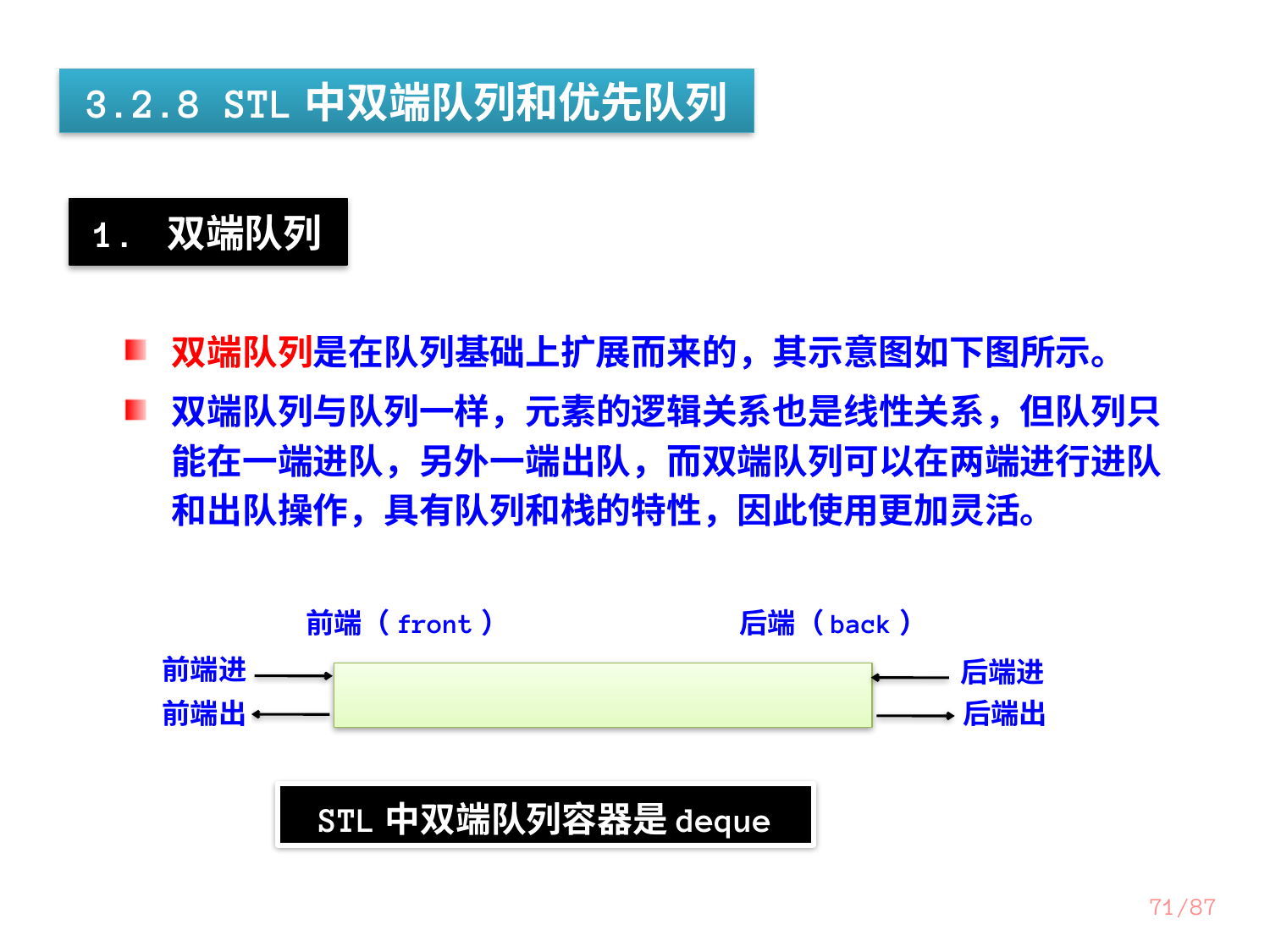

3.2.8 STL中双端队列和优先队列
1. 双端队列
双端队列是在队列基础上扩展而来的，其示意图如下图所示。
双端队列与队列一样，元素的逻辑关系也是线性关系，但队列只能在一端进队，另外一端出队，而双端队列可以在两端进行进队和出队操作，具有队列和栈的特性，因此使用更加灵活。
前端（front）
后端（back）
前端进
后端进

前端出
后端出

STL中双端队列容器是deque
71/87